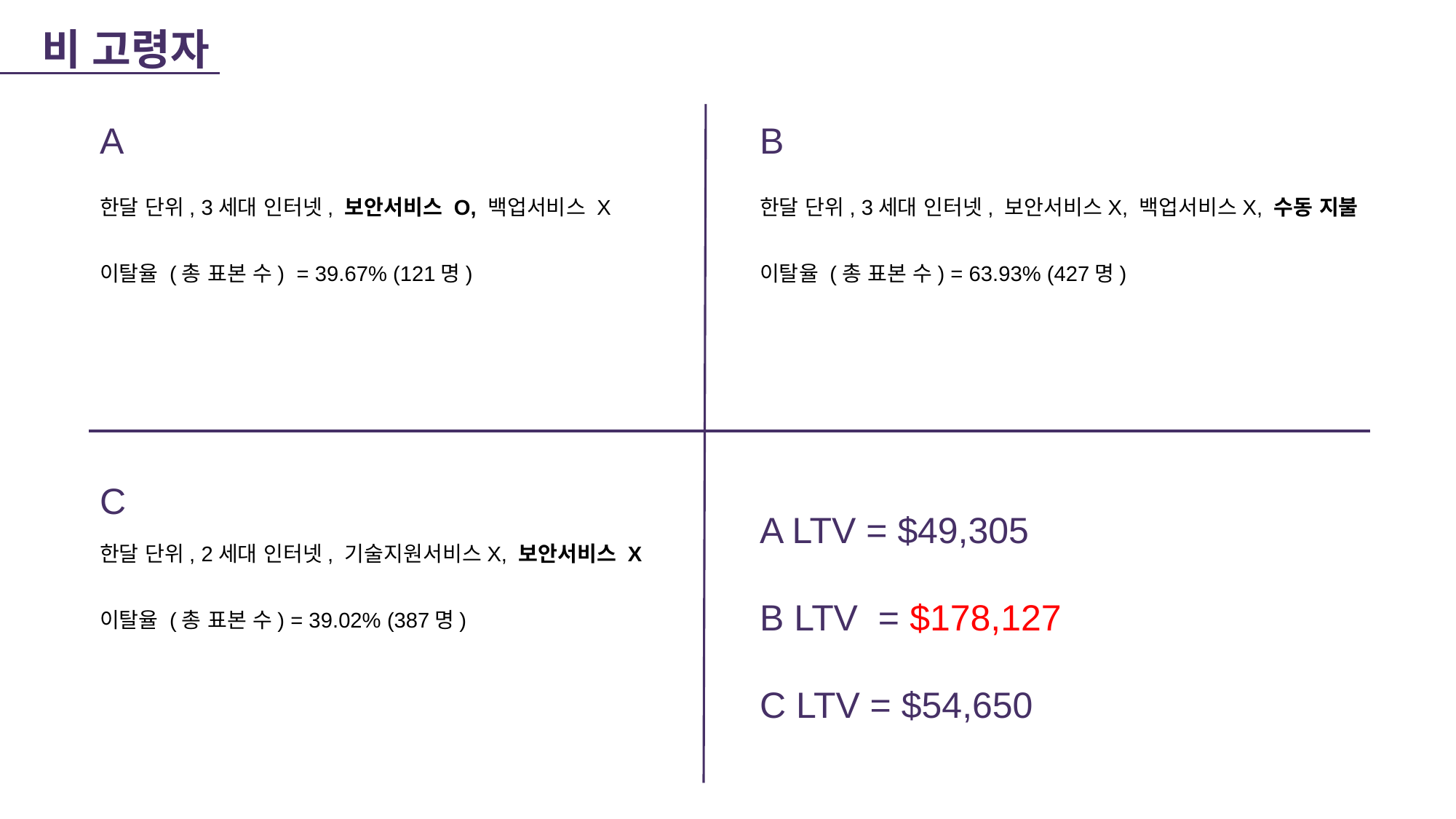

비 고령자
A
B
한달 단위, 3세대 인터넷, 보안서비스 O, 백업서비스 X

이탈율 (총 표본 수)  = 39.67% (121명)

한달 단위, 3세대 인터넷, 보안서비스X, 백업서비스X, 수동 지불

이탈율 (총 표본 수) = 63.93% (427명)

C
A LTV = $49,305

B LTV  = $178,127

C LTV = $54,650
한달 단위, 2세대 인터넷, 기술지원서비스X, 보안서비스 X

이탈율 (총 표본 수) = 39.02% (387명)